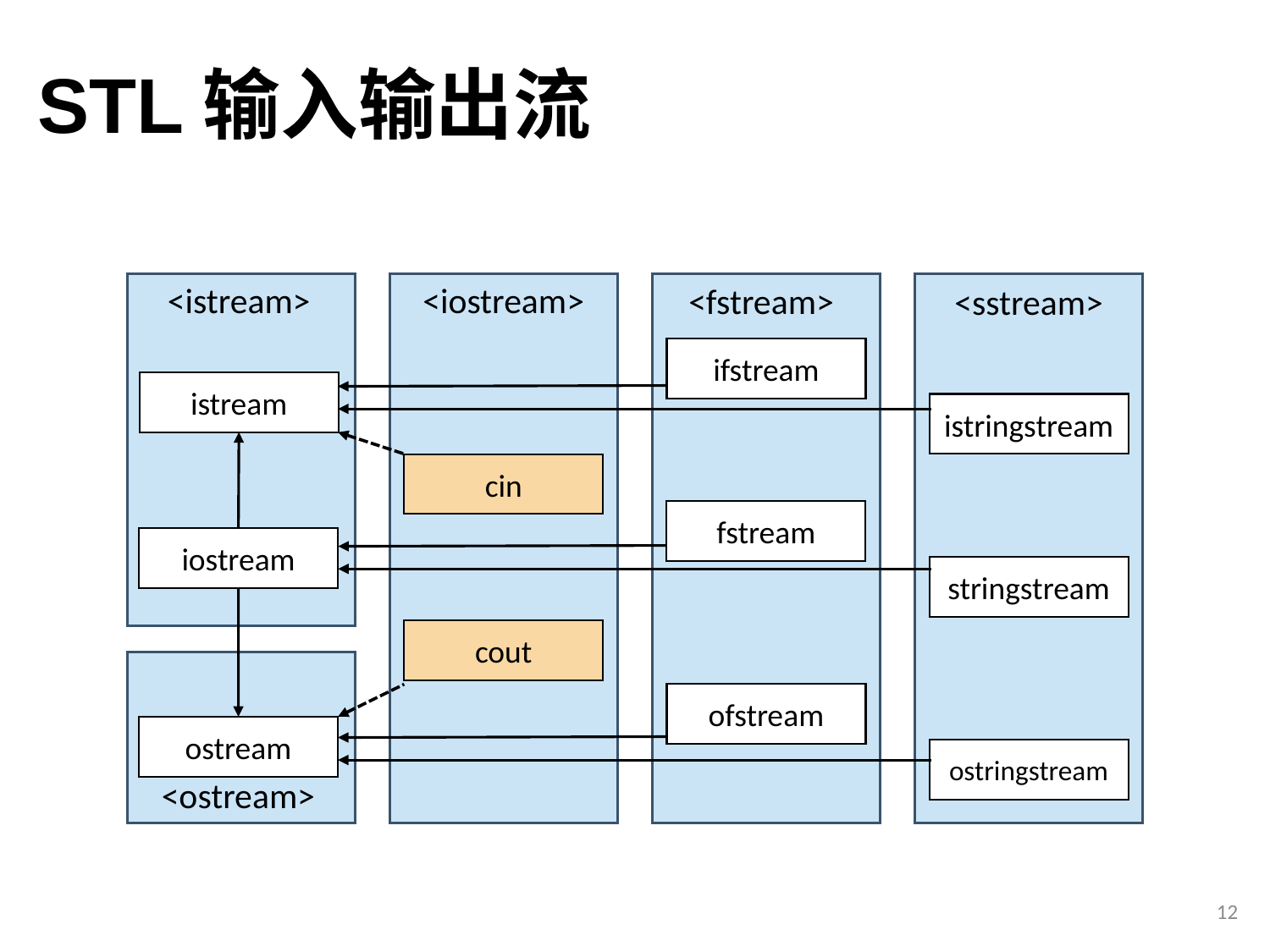

# STL输入输出流
<istream>
<iostream>
<fstream>
<sstream>

ifstream
istream
istringstream
cin
fstream
iostream
stringstream
cout
ofstream
ostream
ostringstream
<ostream>
12